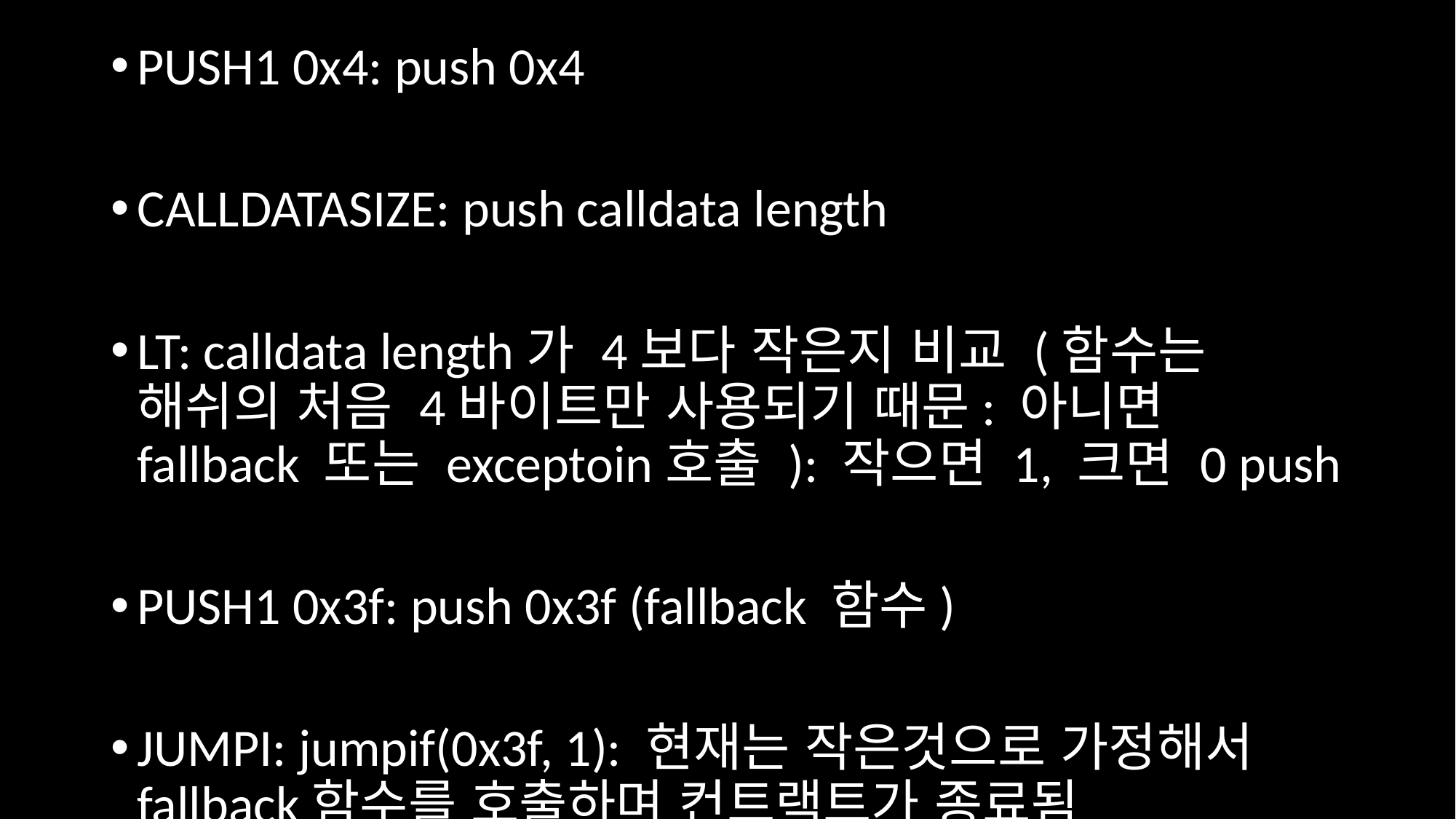

PUSH1 0x4: push 0x4

CALLDATASIZE: push calldata length

LT: calldata length가 4보다 작은지 비교 (함수는 해쉬의 처음 4바이트만 사용되기 때문: 아니면 fallback 또는 exceptoin호출 ): 작으면 1, 크면 0 push

PUSH1 0x3f: push 0x3f (fallback 함수)

JUMPI: jumpif(0x3f, 1): 현재는 작은것으로 가정해서 fallback함수를 호출하며 컨트랙트가 종료됨